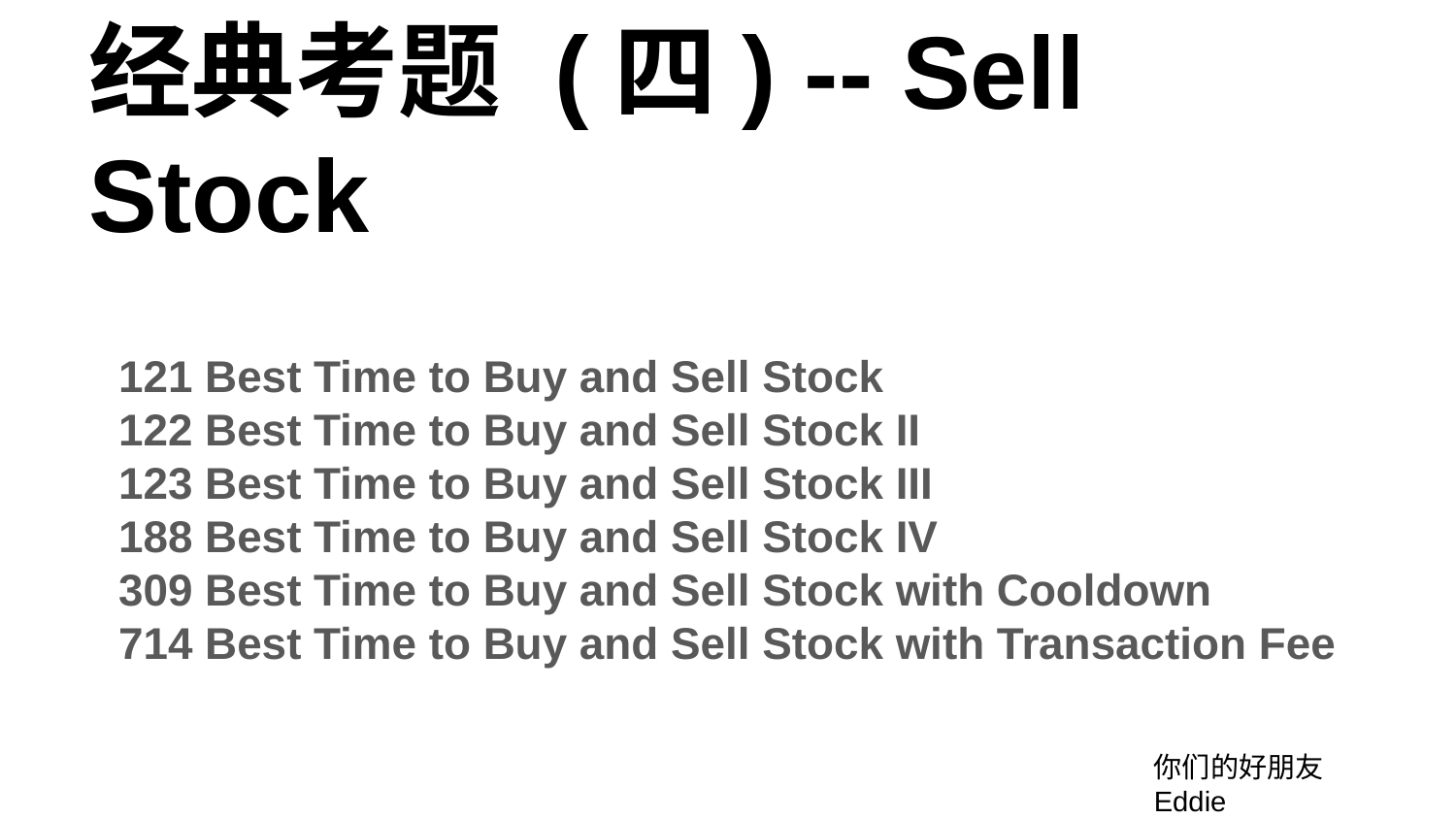

# 经典考题 (四) -- Sell Stock
121 Best Time to Buy and Sell Stock
122 Best Time to Buy and Sell Stock II
123 Best Time to Buy and Sell Stock III
188 Best Time to Buy and Sell Stock IV
309 Best Time to Buy and Sell Stock with Cooldown
714 Best Time to Buy and Sell Stock with Transaction Fee
你们的好朋友Eddie